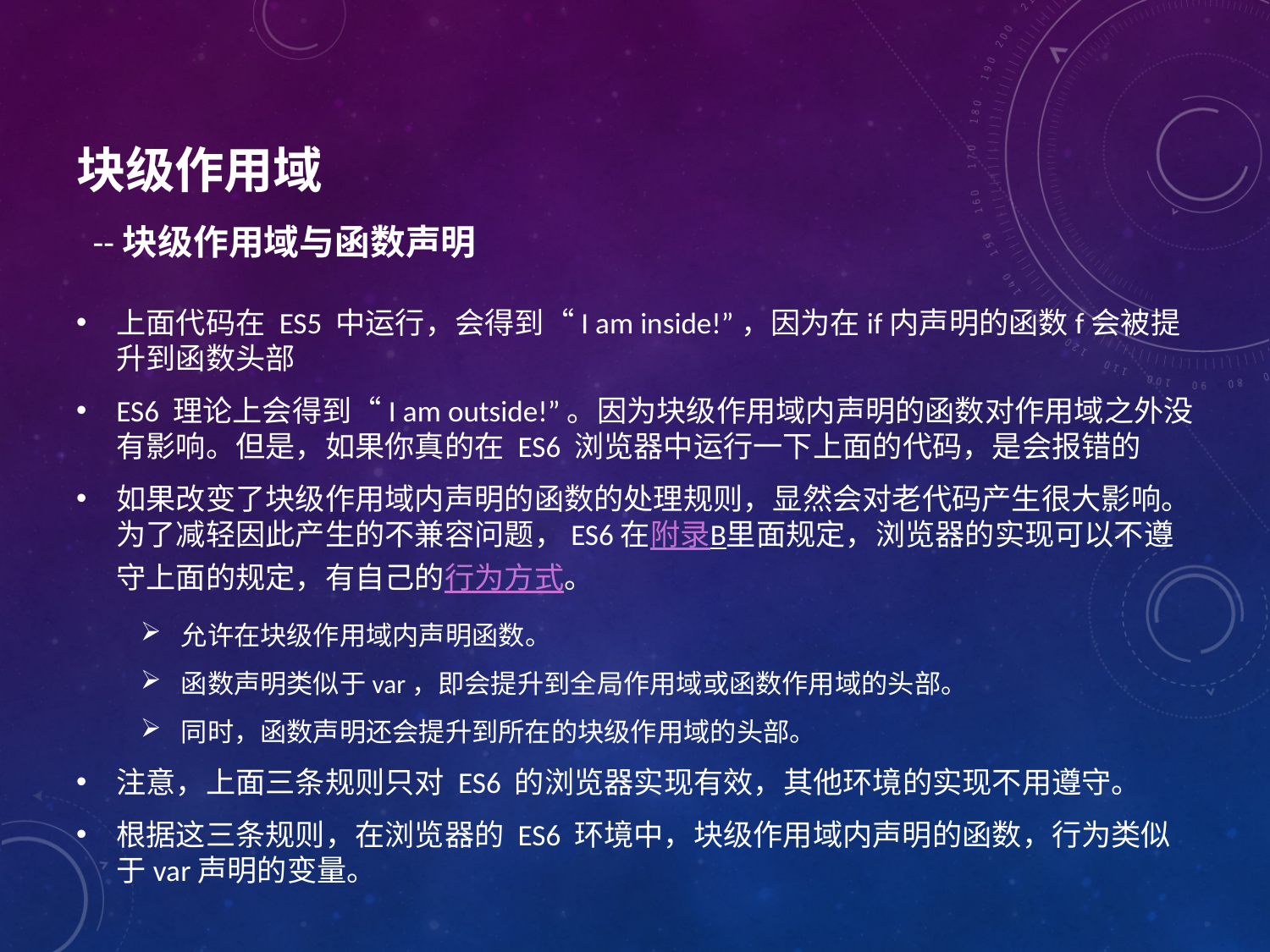

# 块级作用域 --块级作用域与函数声明
上面代码在 ES5 中运行，会得到“I am inside!”，因为在if内声明的函数f会被提升到函数头部
ES6 理论上会得到“I am outside!”。因为块级作用域内声明的函数对作用域之外没有影响。但是，如果你真的在 ES6 浏览器中运行一下上面的代码，是会报错的
如果改变了块级作用域内声明的函数的处理规则，显然会对老代码产生很大影响。为了减轻因此产生的不兼容问题，ES6在附录B里面规定，浏览器的实现可以不遵守上面的规定，有自己的行为方式。
允许在块级作用域内声明函数。
函数声明类似于var，即会提升到全局作用域或函数作用域的头部。
同时，函数声明还会提升到所在的块级作用域的头部。
注意，上面三条规则只对 ES6 的浏览器实现有效，其他环境的实现不用遵守。
根据这三条规则，在浏览器的 ES6 环境中，块级作用域内声明的函数，行为类似于var声明的变量。